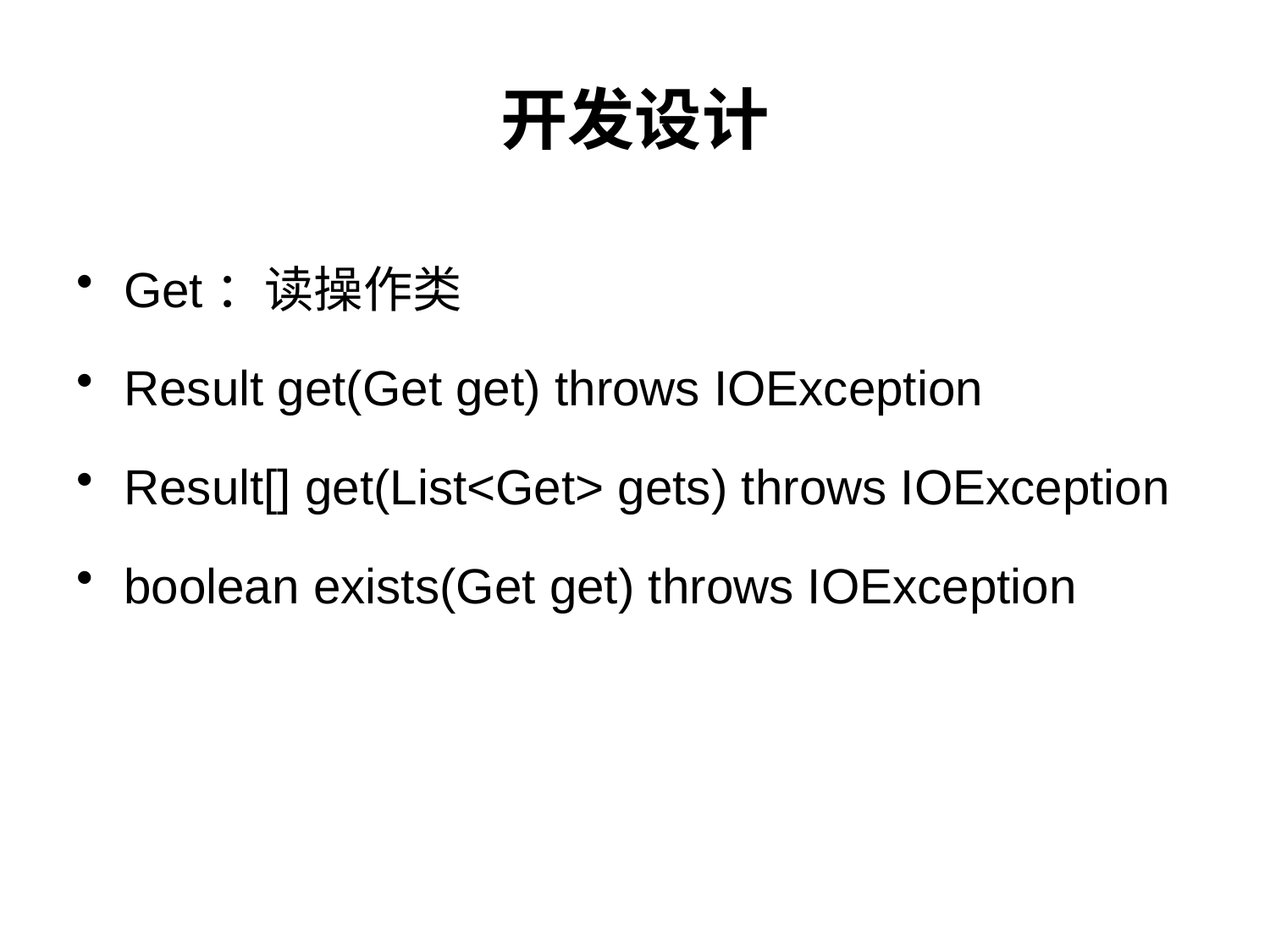

开发设计
Get：读操作类
Result get(Get get) throws IOException
Result[] get(List<Get> gets) throws IOException
boolean exists(Get get) throws IOException